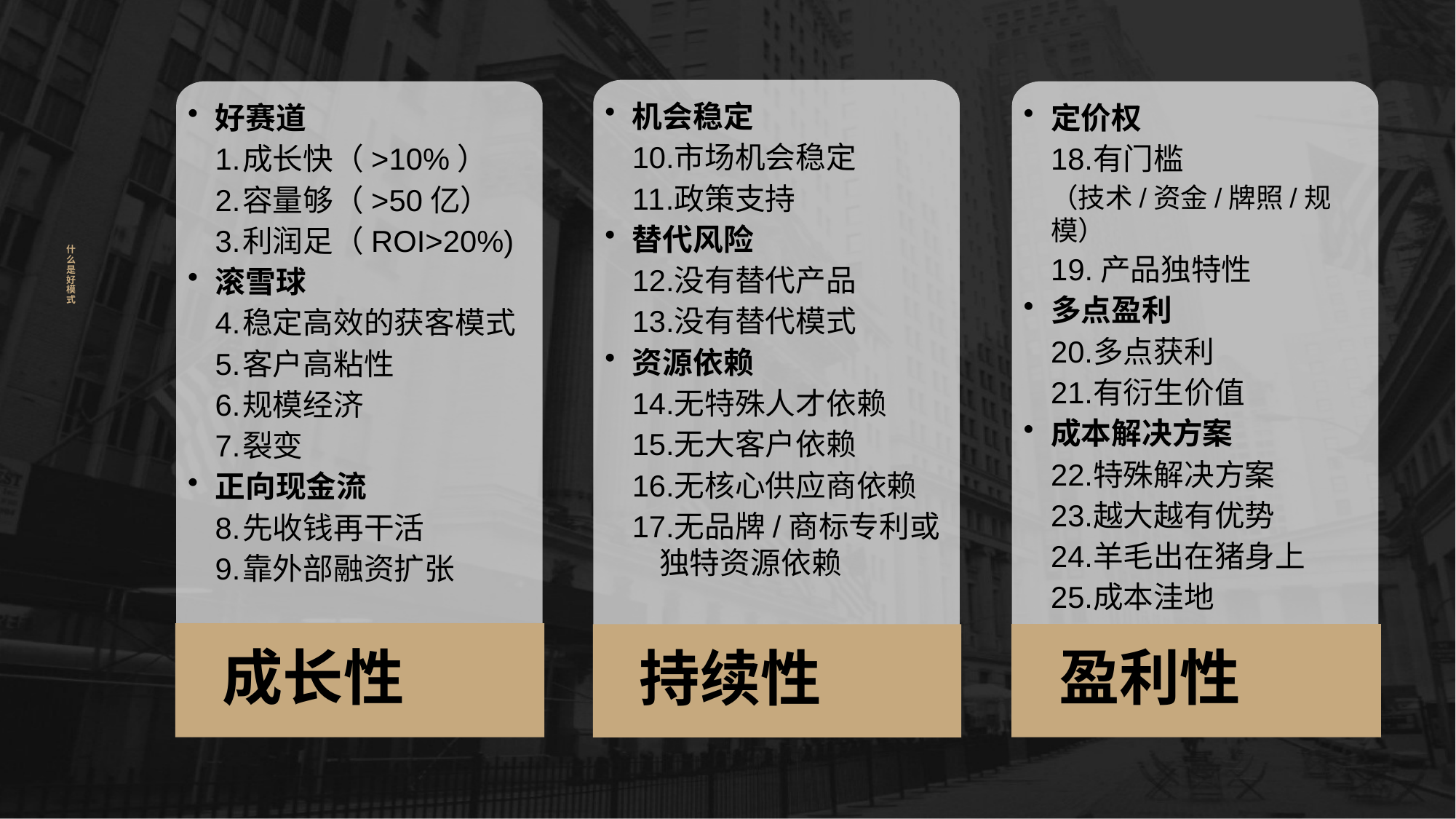

机会稳定
市场机会稳定
政策支持
替代风险
没有替代产品
没有替代模式
资源依赖
无特殊人才依赖
无大客户依赖
无核心供应商依赖
无品牌/商标专利或独特资源依赖
好赛道
成长快（>10%）
容量够（>50亿）
利润足（ROI>20%)
滚雪球
稳定高效的获客模式
客户高粘性
规模经济
裂变
正向现金流
先收钱再干活
靠外部融资扩张
定价权
有门槛
（技术/资金/牌照/规模）
19.产品独特性
多点盈利
多点获利
有衍生价值
成本解决方案
特殊解决方案
越大越有优势
羊毛出在猪身上
成本洼地
# 什么是好模式
成长性
持续性
盈利性